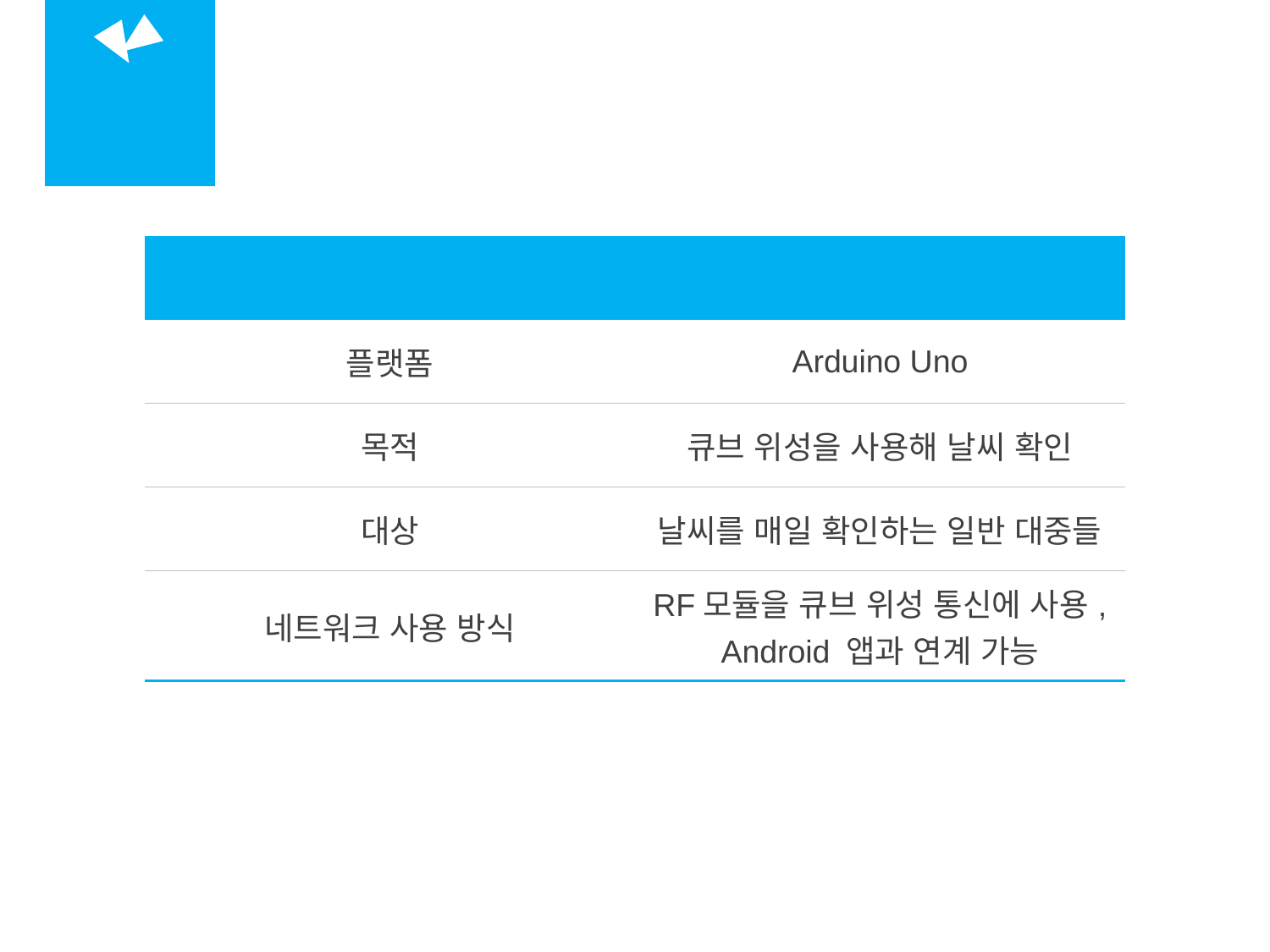

04
Weather
Forecasting
| 조사 내용 | Weather Forecasting |
| --- | --- |
| 플랫폼 | Arduino Uno |
| 목적 | 큐브 위성을 사용해 날씨 확인 |
| 대상 | 날씨를 매일 확인하는 일반 대중들 |
| 네트워크 사용 방식 | RF모듈을 큐브 위성 통신에 사용, Android 앱과 연계 가능 |